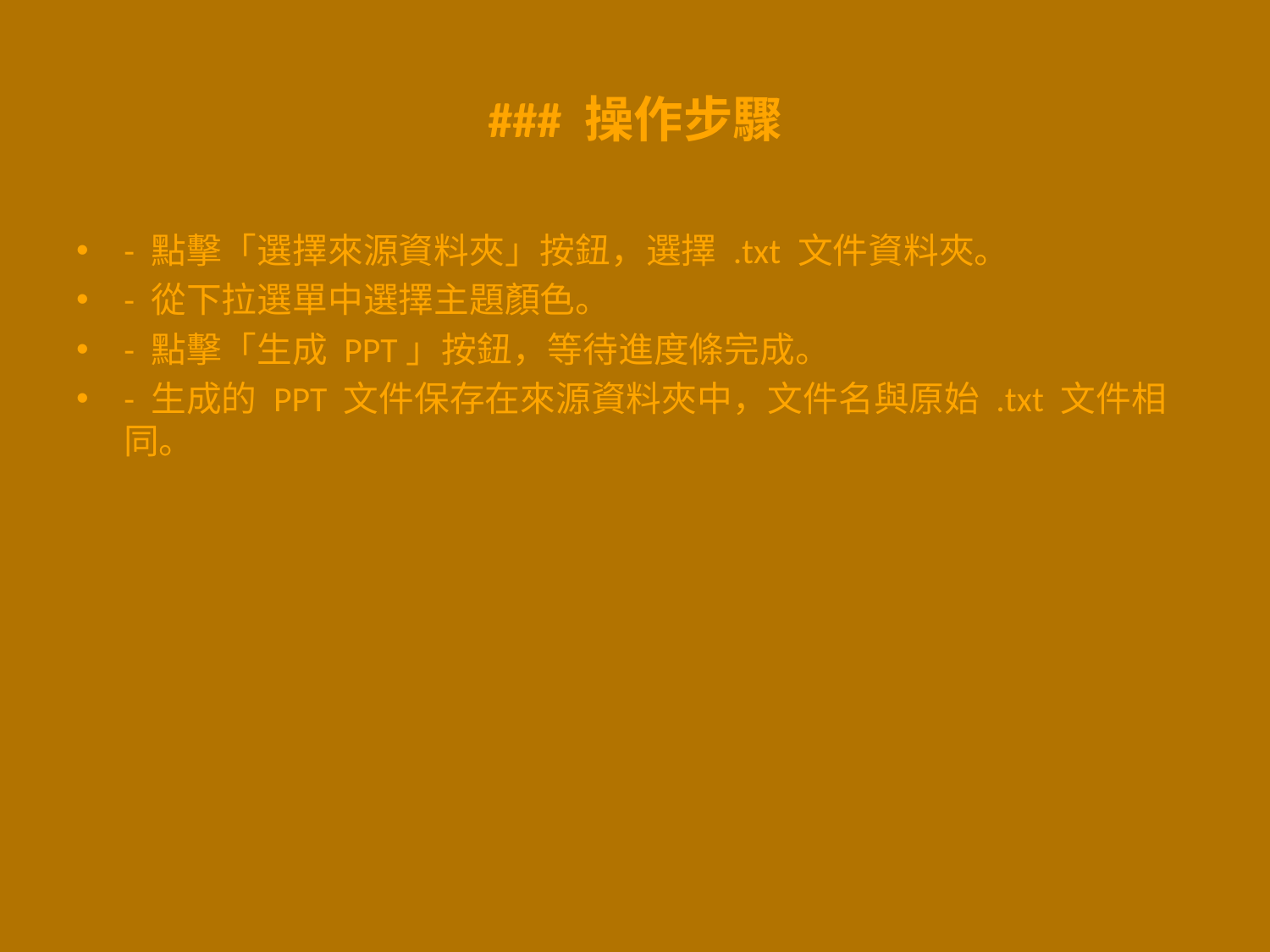

# ### 操作步驟
- 點擊「選擇來源資料夾」按鈕，選擇 .txt 文件資料夾。
- 從下拉選單中選擇主題顏色。
- 點擊「生成 PPT」按鈕，等待進度條完成。
- 生成的 PPT 文件保存在來源資料夾中，文件名與原始 .txt 文件相同。